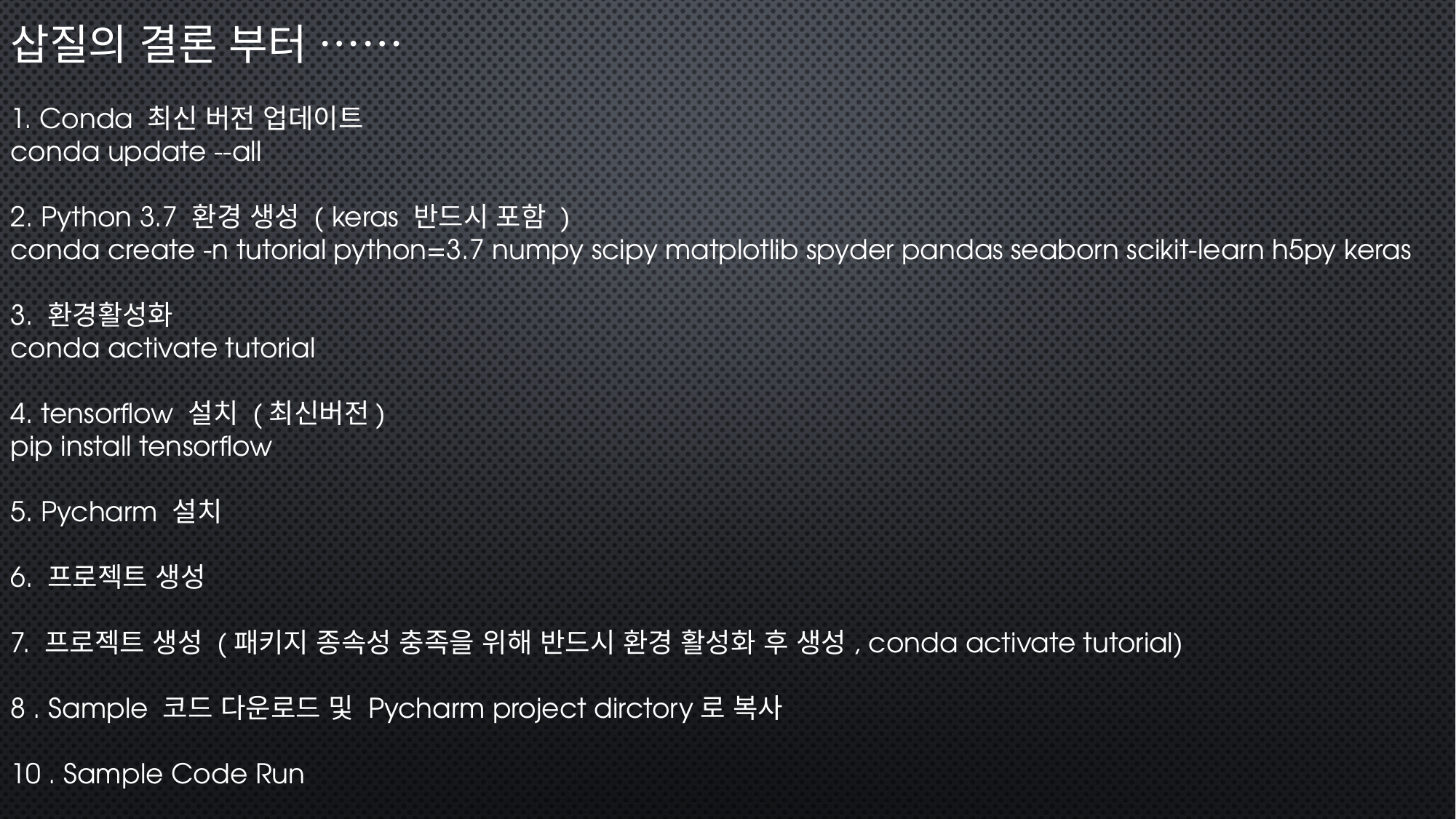

삽질의 결론 부터 ……

1. Conda 최신 버전 업데이트
conda update --all

2. Python 3.7 환경 생성 ( keras 반드시 포함 )
conda create -n tutorial python=3.7 numpy scipy matplotlib spyder pandas seaborn scikit-learn h5py keras

3. 환경활성화
conda activate tutorial

4. tensorflow 설치 (최신버전)
pip install tensorflow

5. Pycharm 설치

6. 프로젝트 생성

7. 프로젝트 생성 (패키지 종속성 충족을 위해 반드시 환경 활성화 후 생성, conda activate tutorial)

8 . Sample 코드 다운로드 및 Pycharm project dirctory로 복사

10 . Sample Code Run